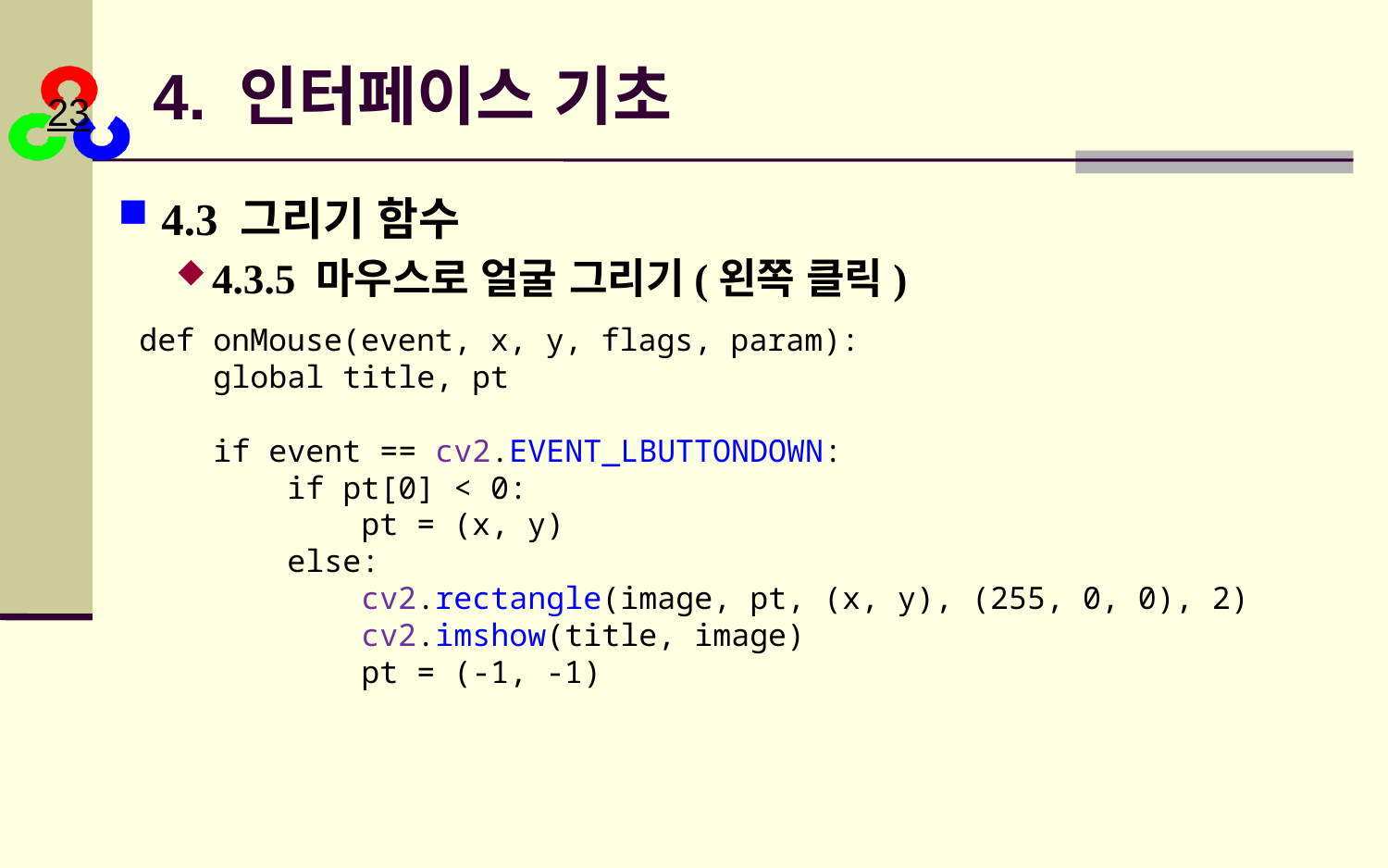

# 4. 인터페이스 기초
4.3 그리기 함수
4.3.5 마우스로 얼굴 그리기(왼쪽 클릭)
def onMouse(event, x, y, flags, param):
    global title, pt
    if event == cv2.EVENT_LBUTTONDOWN:
        if pt[0] < 0:
            pt = (x, y)
        else:
            cv2.rectangle(image, pt, (x, y), (255, 0, 0), 2)
            cv2.imshow(title, image)
            pt = (-1, -1)